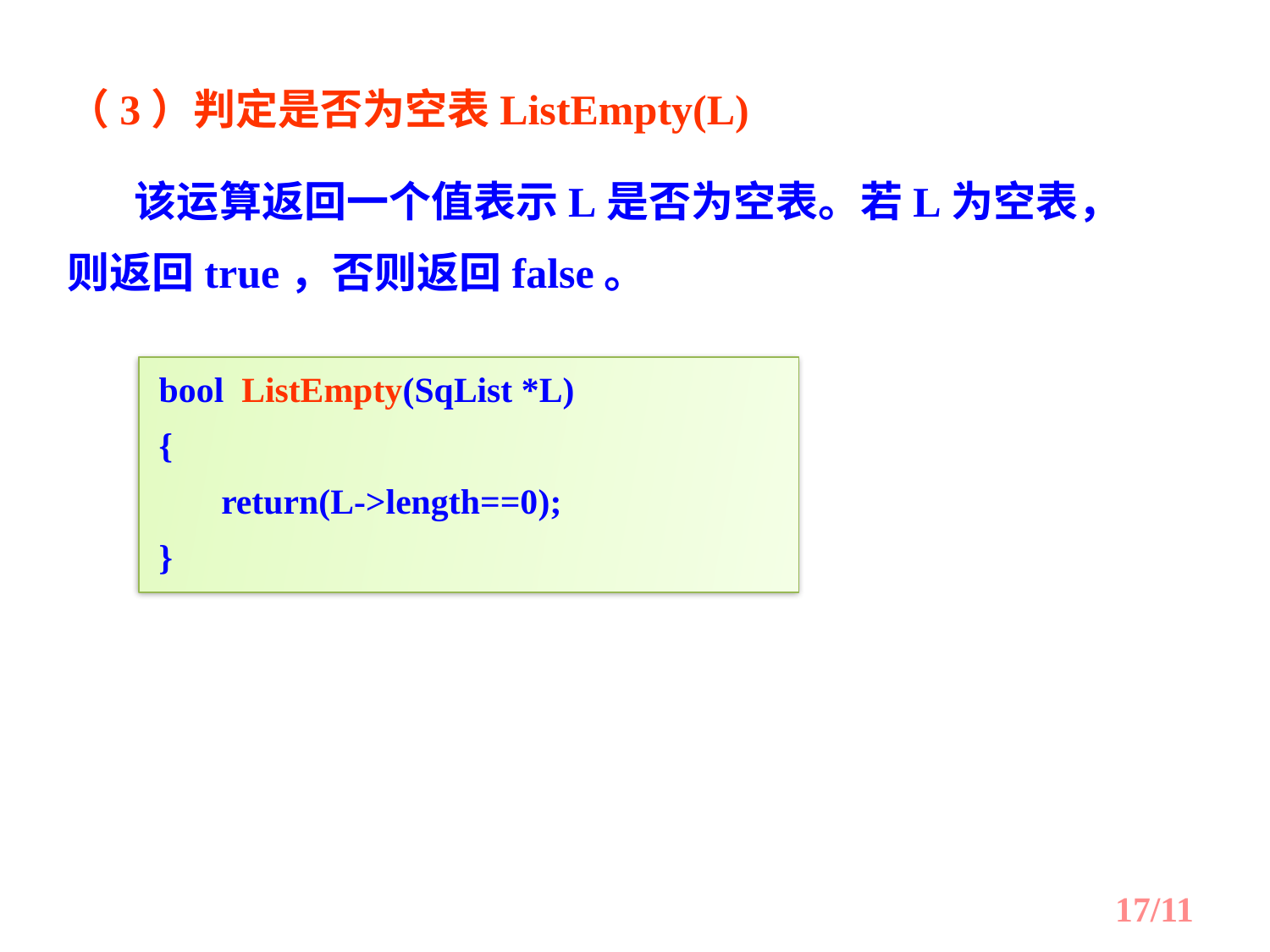

（3）判定是否为空表ListEmpty(L)
      该运算返回一个值表示L是否为空表。若L为空表，则返回true，否则返回false。
bool  ListEmpty(SqList *L)
{
       return(L->length==0);
}
17